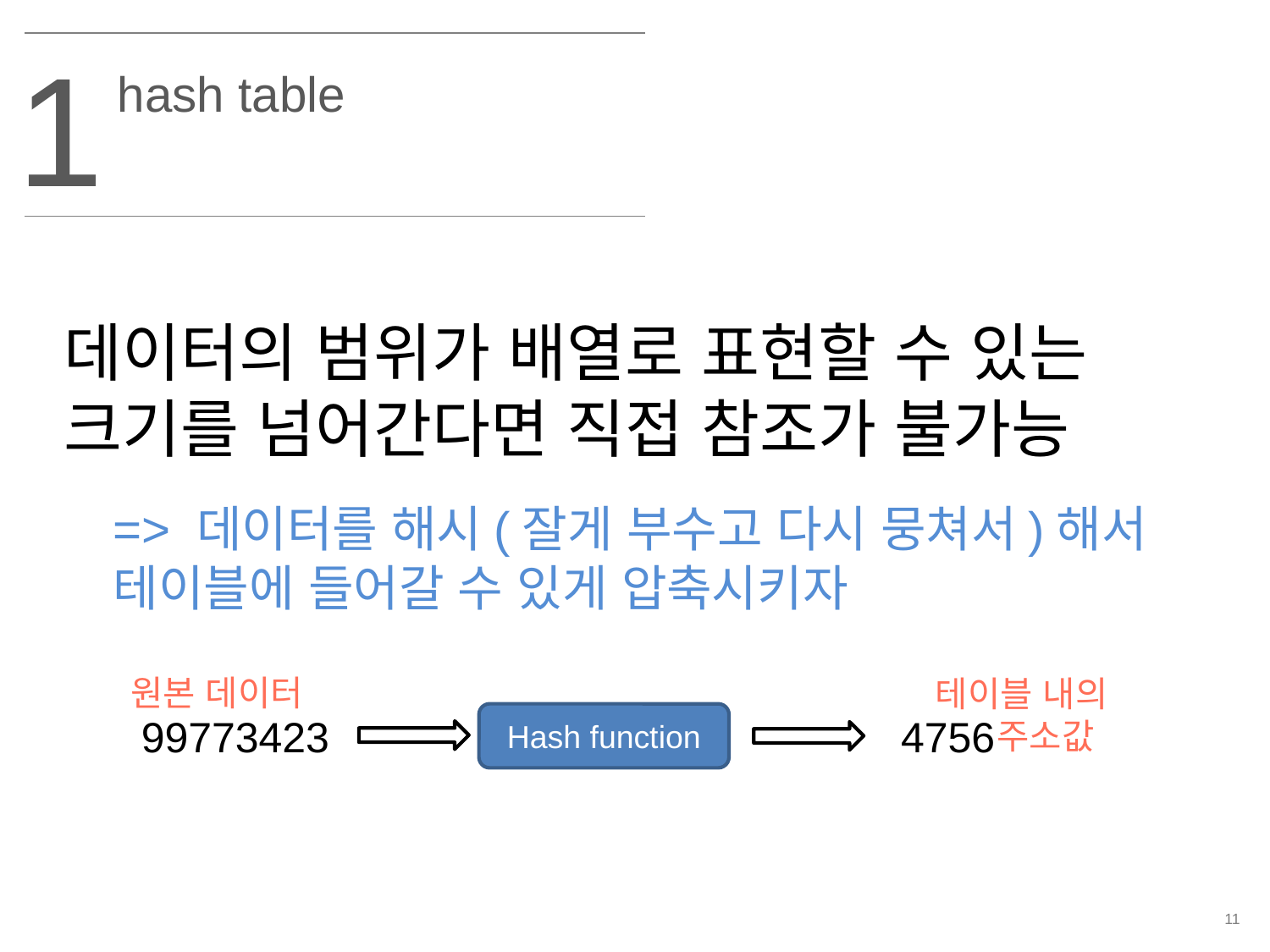

1
hash table
데이터의 범위가 배열로 표현할 수 있는 크기를 넘어간다면 직접 참조가 불가능
=> 데이터를 해시(잘게 부수고 다시 뭉쳐서)해서 테이블에 들어갈 수 있게 압축시키자
원본 데이터
테이블 내의 주소값
99773423
4756
Hash function